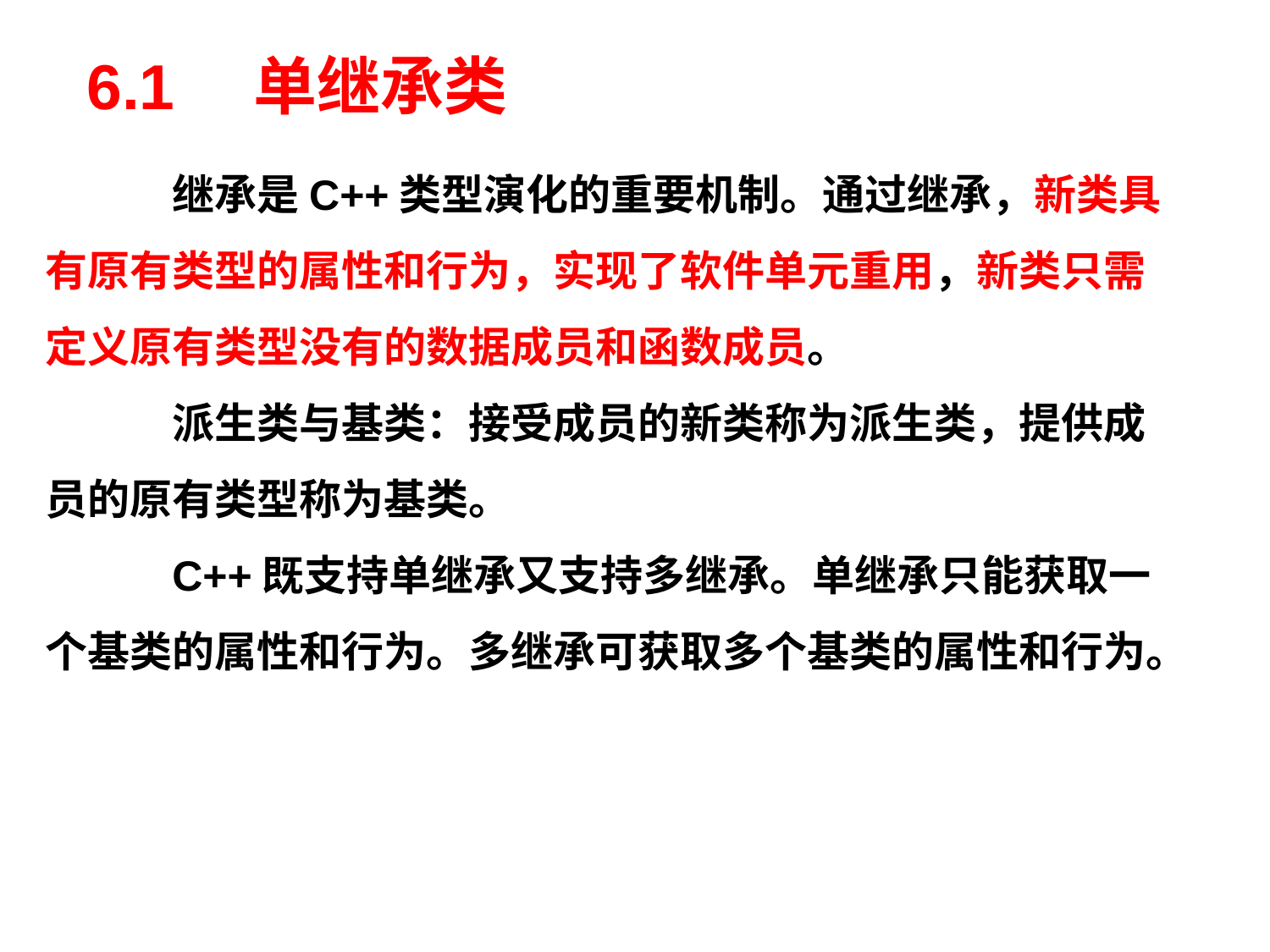

# 6.1　单继承类
	继承是C++类型演化的重要机制。通过继承，新类具有原有类型的属性和行为，实现了软件单元重用，新类只需定义原有类型没有的数据成员和函数成员。
	派生类与基类：接受成员的新类称为派生类，提供成员的原有类型称为基类。
	C++既支持单继承又支持多继承。单继承只能获取一个基类的属性和行为。多继承可获取多个基类的属性和行为。